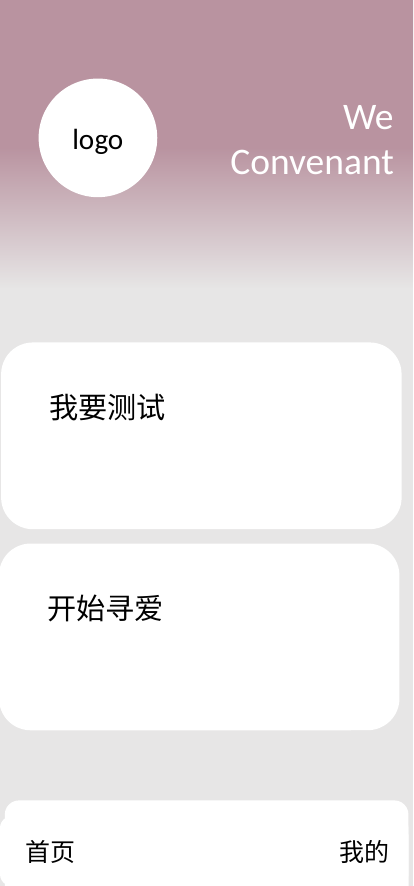

logo
We
Convenant

我要测试

开始寻爱

首页
我的